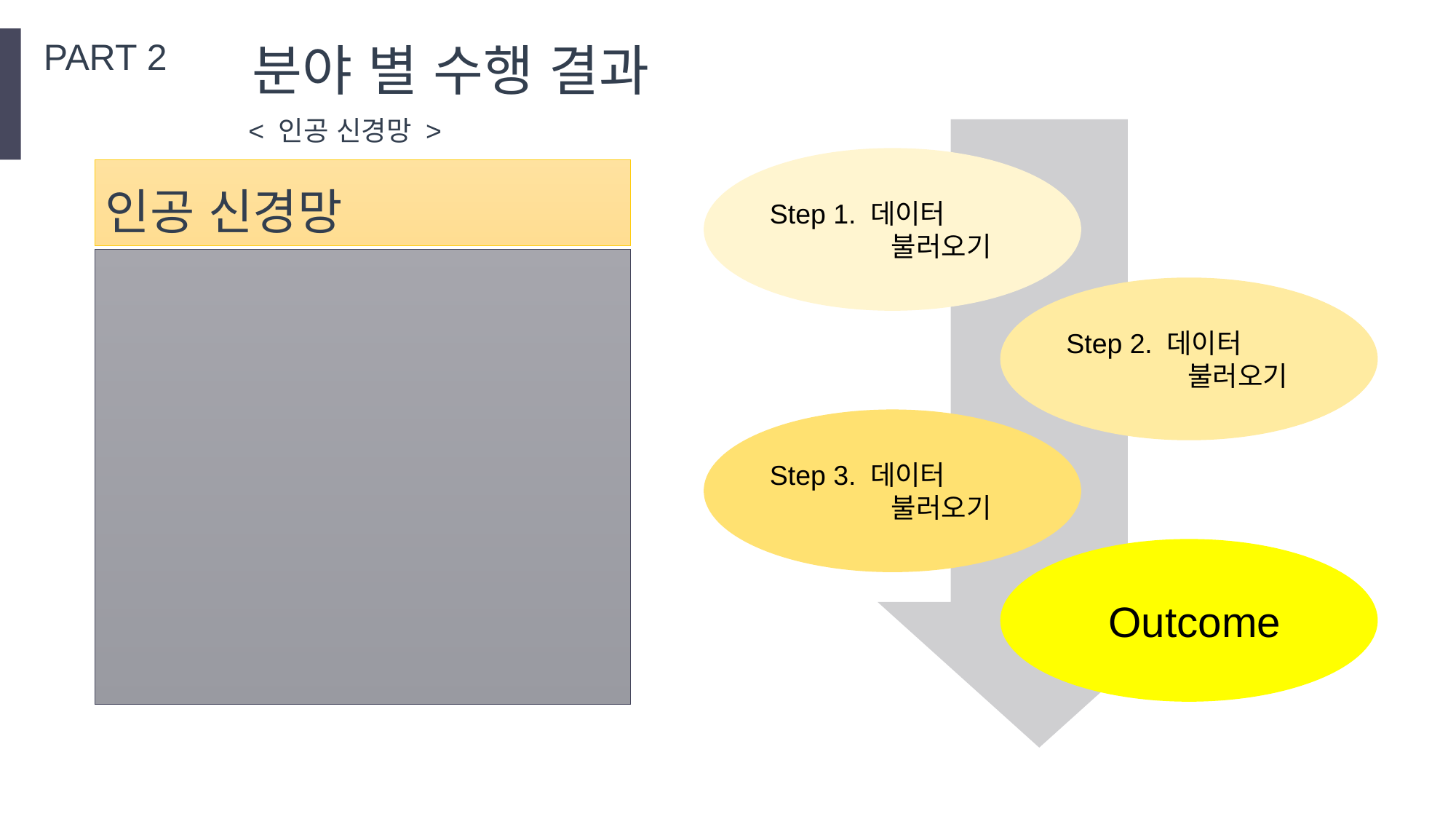

PART 2
분야 별 수행 결과
 < 인공 신경망 >

Step 1. 데이터
            불러오기
인공 신경망

Step 2. 데이터
            불러오기
Step 3. 데이터
            불러오기
 Outcome